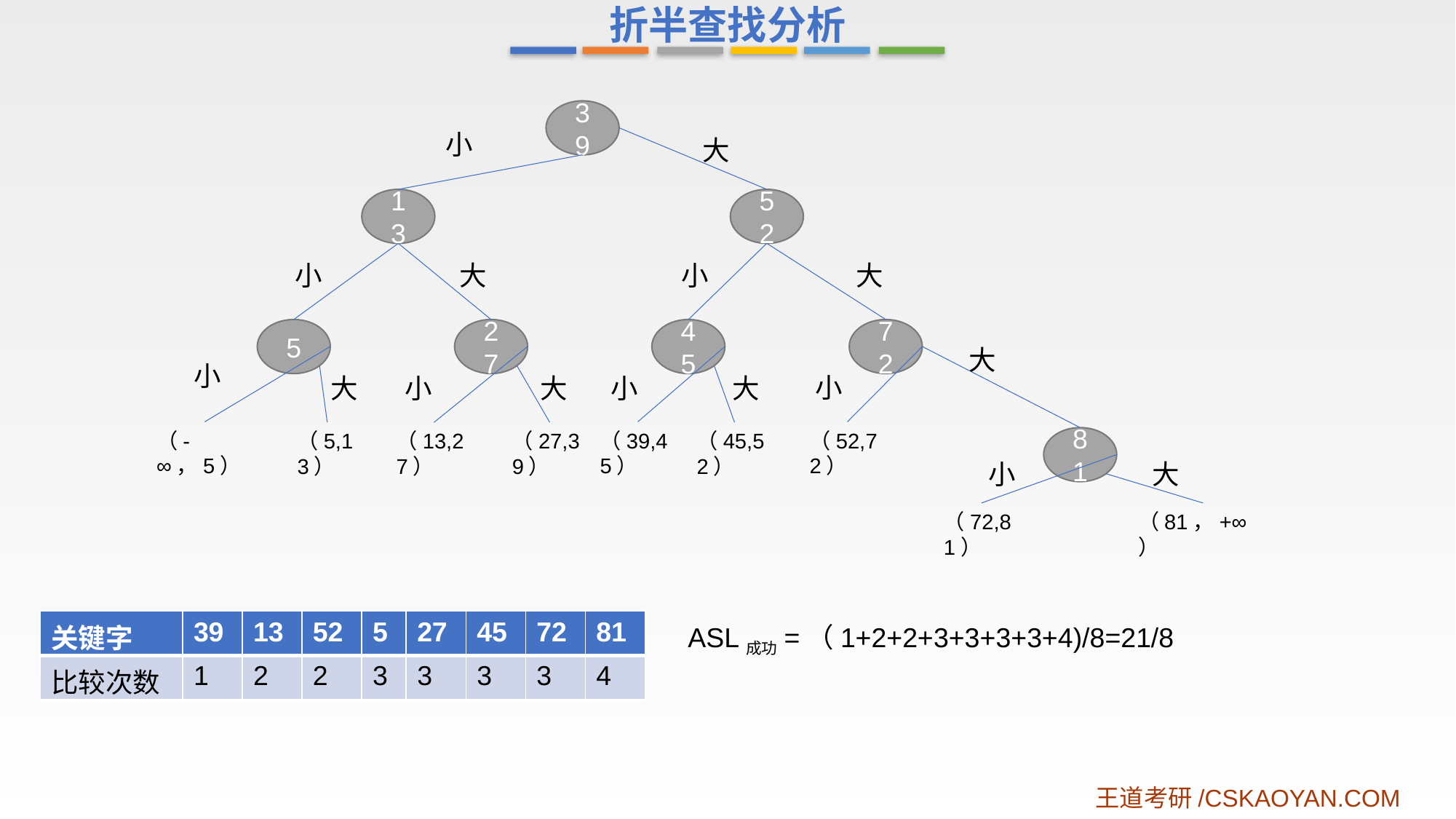

折半查找分析

39
小
大
13
52
小
大
大
小
5
27
45
72
大
小
小
大
小
大
小
大
（52,72）
（39,45）
（-∞，5）
（27,39）
（45,52）
（5,13）
（13,27）
81
小
大
（72,81）
（81，+∞）
| 关键字 | 39 | 13 | 52 | 5 | 27 | 45 | 72 | 81 |
| --- | --- | --- | --- | --- | --- | --- | --- | --- |
| 比较次数 | 1 | 2 | 2 | 3 | 3 | 3 | 3 | 4 |
ASL成功=（1+2+2+3+3+3+3+4)/8=21/8
王道考研/CSKAOYAN.COM